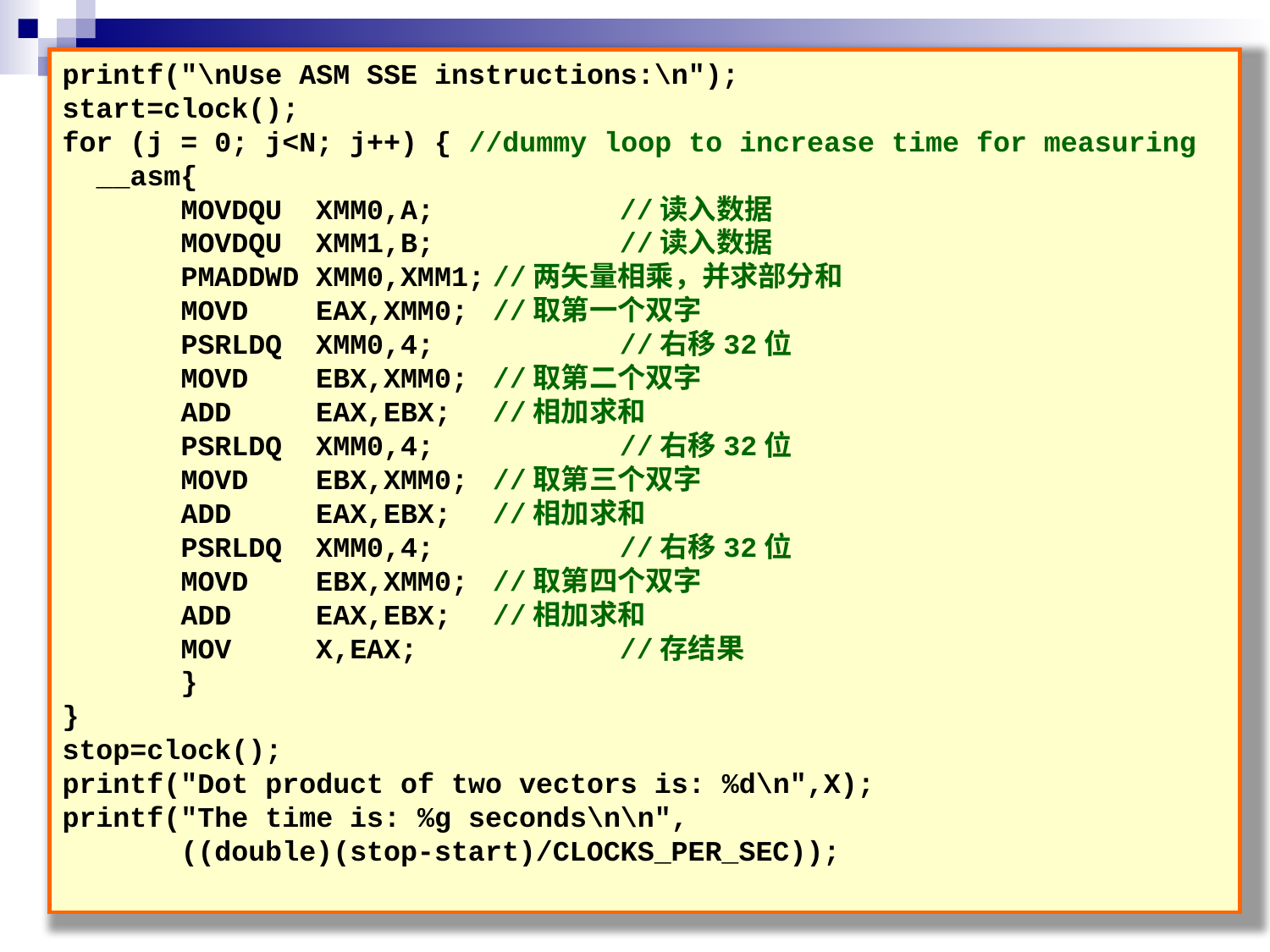

printf("\nUse ASM SSE instructions:\n");
start=clock();
for (j = 0; j<N; j++) { //dummy loop to increase time for measuring
  __asm{
       MOVDQU  XMM0,A;		//读入数据
       MOVDQU  XMM1,B;		//读入数据
       PMADDWD XMM0,XMM1;	//两矢量相乘，并求部分和
       MOVD    EAX,XMM0;	//取第一个双字
       PSRLDQ  XMM0,4;		//右移32位
       MOVD    EBX,XMM0;	//取第二个双字
       ADD     EAX,EBX;	//相加求和
       PSRLDQ  XMM0,4;		//右移32位
       MOVD    EBX,XMM0;	//取第三个双字
       ADD     EAX,EBX;	//相加求和
       PSRLDQ  XMM0,4;		//右移32位
       MOVD    EBX,XMM0;	//取第四个双字
       ADD     EAX,EBX;	//相加求和
       MOV     X,EAX;		//存结果
       }
}
stop=clock();
printf("Dot product of two vectors is: %d\n",X);
printf("The time is: %g seconds\n\n",
       ((double)(stop-start)/CLOCKS_PER_SEC));
39